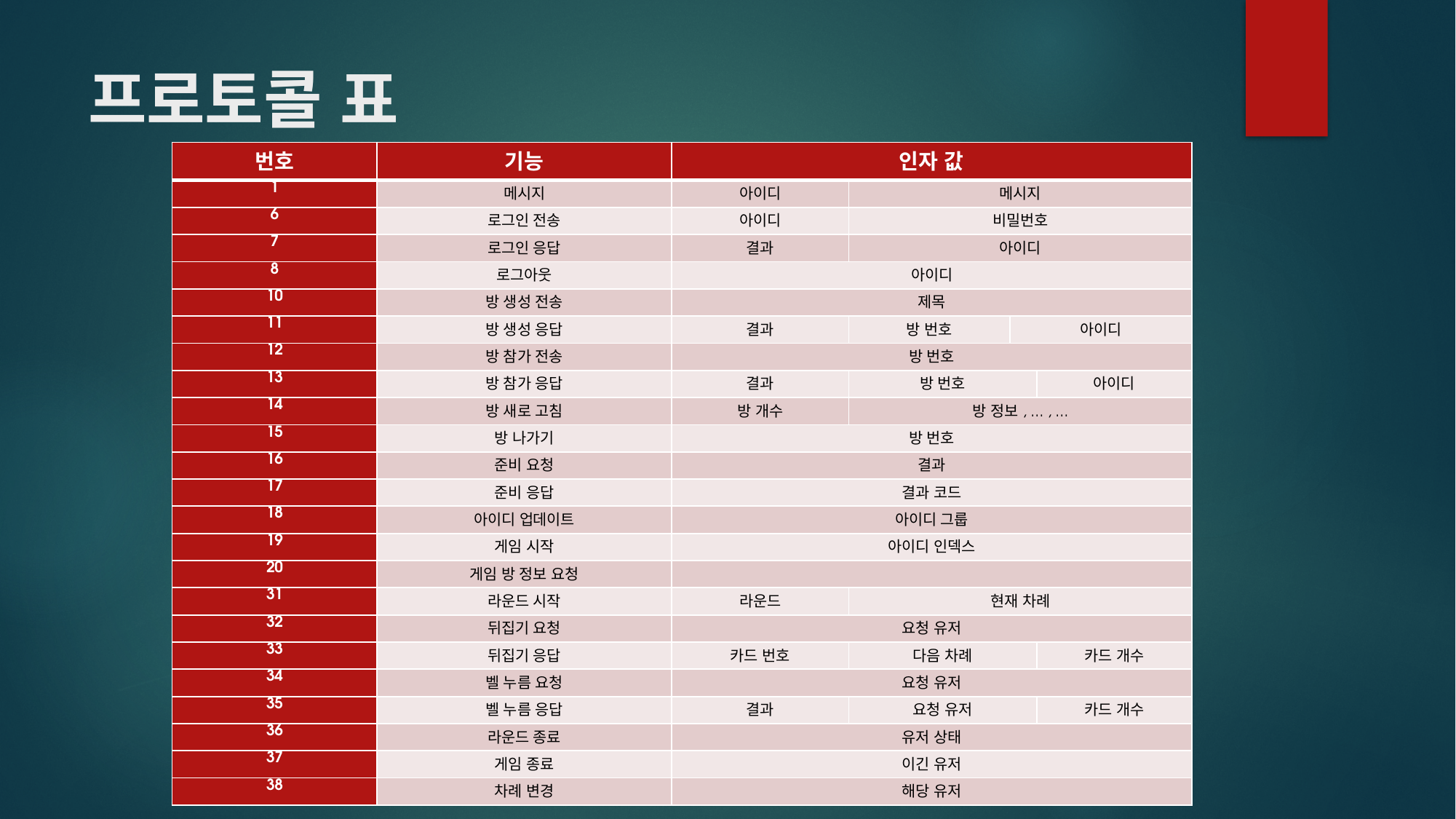

# 프로토콜 표
| 번호 | 기능 | 인자 값 |  |  |  |
| --- | --- | --- | --- | --- | --- |
| 1 | 메시지 | 아이디 | 메시지 |  |  |
| 6 | 로그인 전송 | 아이디 | 비밀번호 |  |  |
| 7 | 로그인 응답 | 결과 | 아이디 |  |  |
| 8 | 로그아웃 | 아이디 |  |  |  |
| 10 | 방 생성 전송 | 제목 |  |  |  |
| 11 | 방 생성 응답 | 결과 | 방 번호 | 아이디 |  |
| 12 | 방 참가 전송 | 방 번호 |  |  |  |
| 13 | 방 참가 응답 | 결과 | 방 번호 |  | 아이디 |
| 14 | 방 새로 고침 | 방 개수 | 방 정보, … , … |  |  |
| 15 | 방 나가기 | 방 번호 |  |  |  |
| 16 | 준비 요청 | 결과 |  |  |  |
| 17 | 준비 응답 | 결과 코드 |  |  |  |
| 18 | 아이디 업데이트 | 아이디 그룹 |  |  |  |
| 19 | 게임 시작 | 아이디 인덱스 |  |  |  |
| 20 | 게임 방 정보 요청 |  |  |  |  |
| 31 | 라운드 시작 | 라운드 | 현재 차례 |  |  |
| 32 | 뒤집기 요청 | 요청 유저 |  |  |  |
| 33 | 뒤집기 응답 | 카드 번호 | 다음 차례 |  | 카드 개수 |
| 34 | 벨 누름 요청 | 요청 유저 |  |  |  |
| 35 | 벨 누름 응답 | 결과 | 요청 유저 |  | 카드 개수 |
| 36 | 라운드 종료 | 유저 상태 |  |  |  |
| 37 | 게임 종료 | 이긴 유저 |  |  |  |
| 38 | 차례 변경 | 해당 유저 |  |  |  |